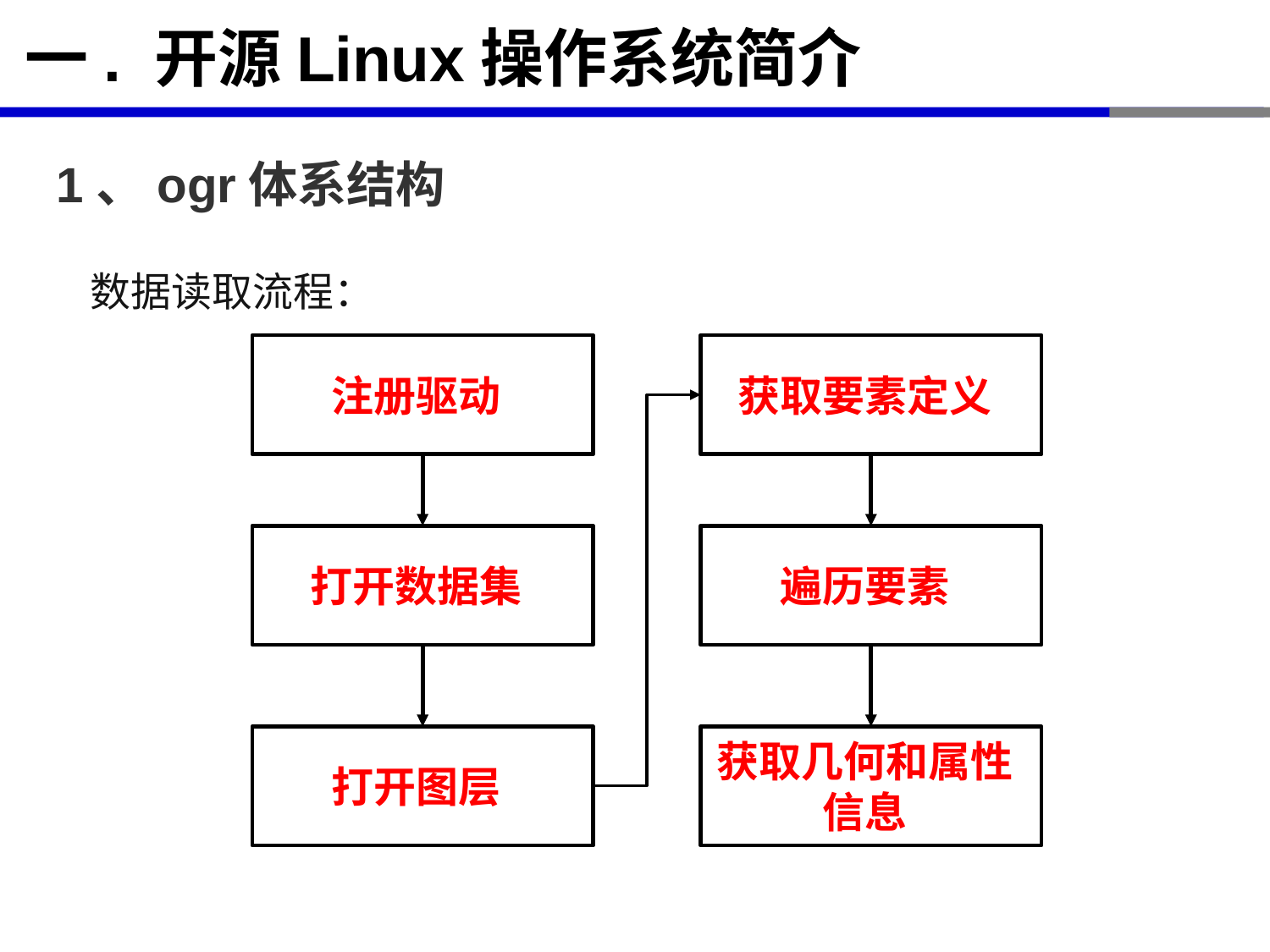

# 一. 开源Linux操作系统简介
1、ogr体系结构
数据读取流程：
注册驱动
获取要素定义
打开数据集
遍历要素
打开图层
获取几何和属性信息